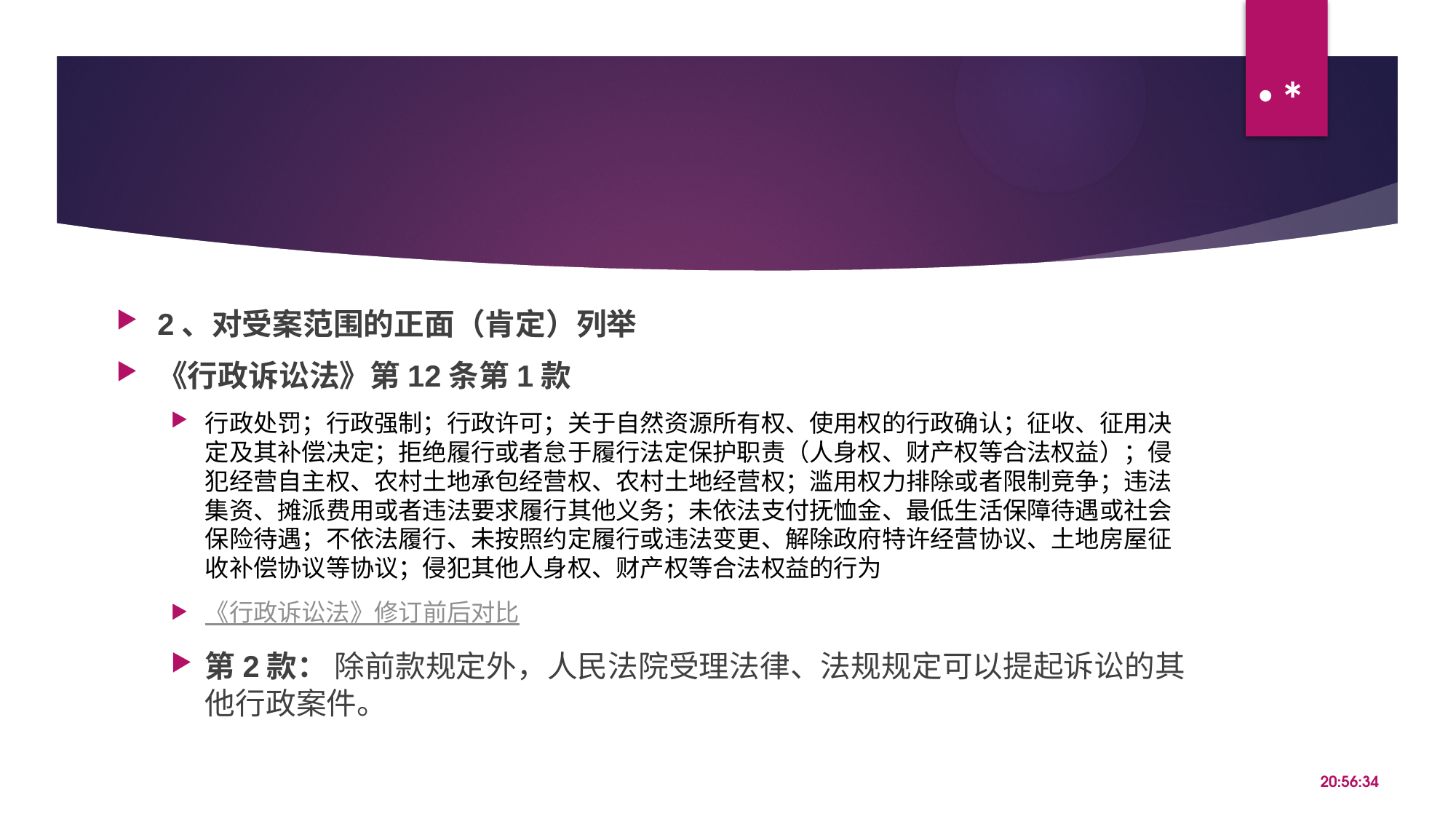

*
#
2、对受案范围的正面（肯定）列举
《行政诉讼法》第12条第1款
行政处罚；行政强制；行政许可；关于自然资源所有权、使用权的行政确认；征收、征用决定及其补偿决定；拒绝履行或者怠于履行法定保护职责（人身权、财产权等合法权益）；侵犯经营自主权、农村土地承包经营权、农村土地经营权；滥用权力排除或者限制竞争；违法集资、摊派费用或者违法要求履行其他义务；未依法支付抚恤金、最低生活保障待遇或社会保险待遇；不依法履行、未按照约定履行或违法变更、解除政府特许经营协议、土地房屋征收补偿协议等协议；侵犯其他人身权、财产权等合法权益的行为
《行政诉讼法》修订前后对比
第2款： 除前款规定外，人民法院受理法律、法规规定可以提起诉讼的其他行政案件。

20:56:34